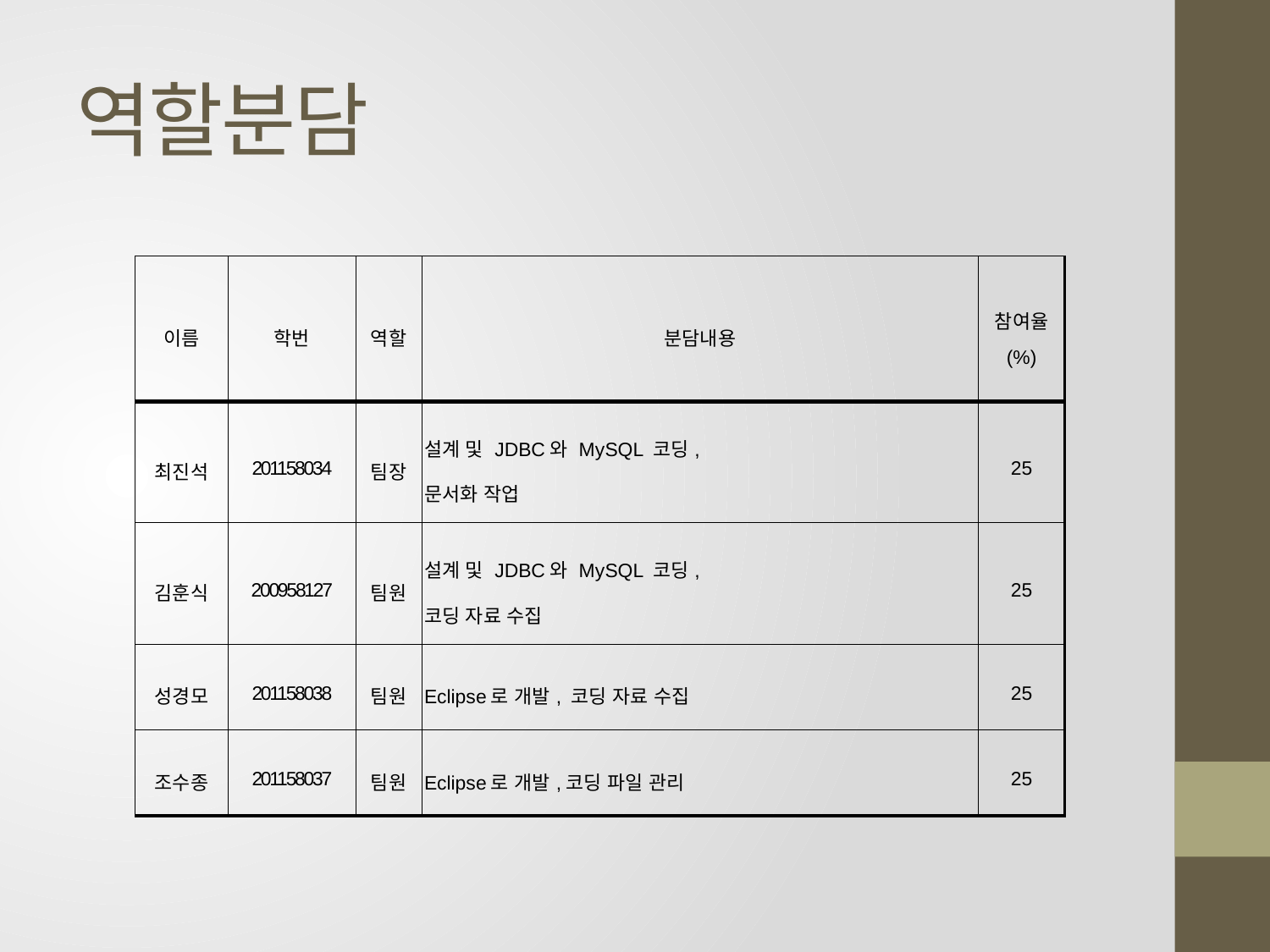

# 역할분담
| 이름 | 학번 | 역할 | 분담내용 | 참여율 (%) |
| --- | --- | --- | --- | --- |
| 최진석 | 201158034 | 팀장 | 설계 및 JDBC와 MySQL 코딩, 문서화 작업 | 25 |
| 김훈식 | 200958127 | 팀원 | 설계 및 JDBC와 MySQL 코딩, 코딩 자료 수집 | 25 |
| 성경모 | 201158038 | 팀원 | Eclipse로 개발, 코딩 자료 수집 | 25 |
| 조수종 | 201158037 | 팀원 | Eclipse로 개발,코딩 파일 관리 | 25 |